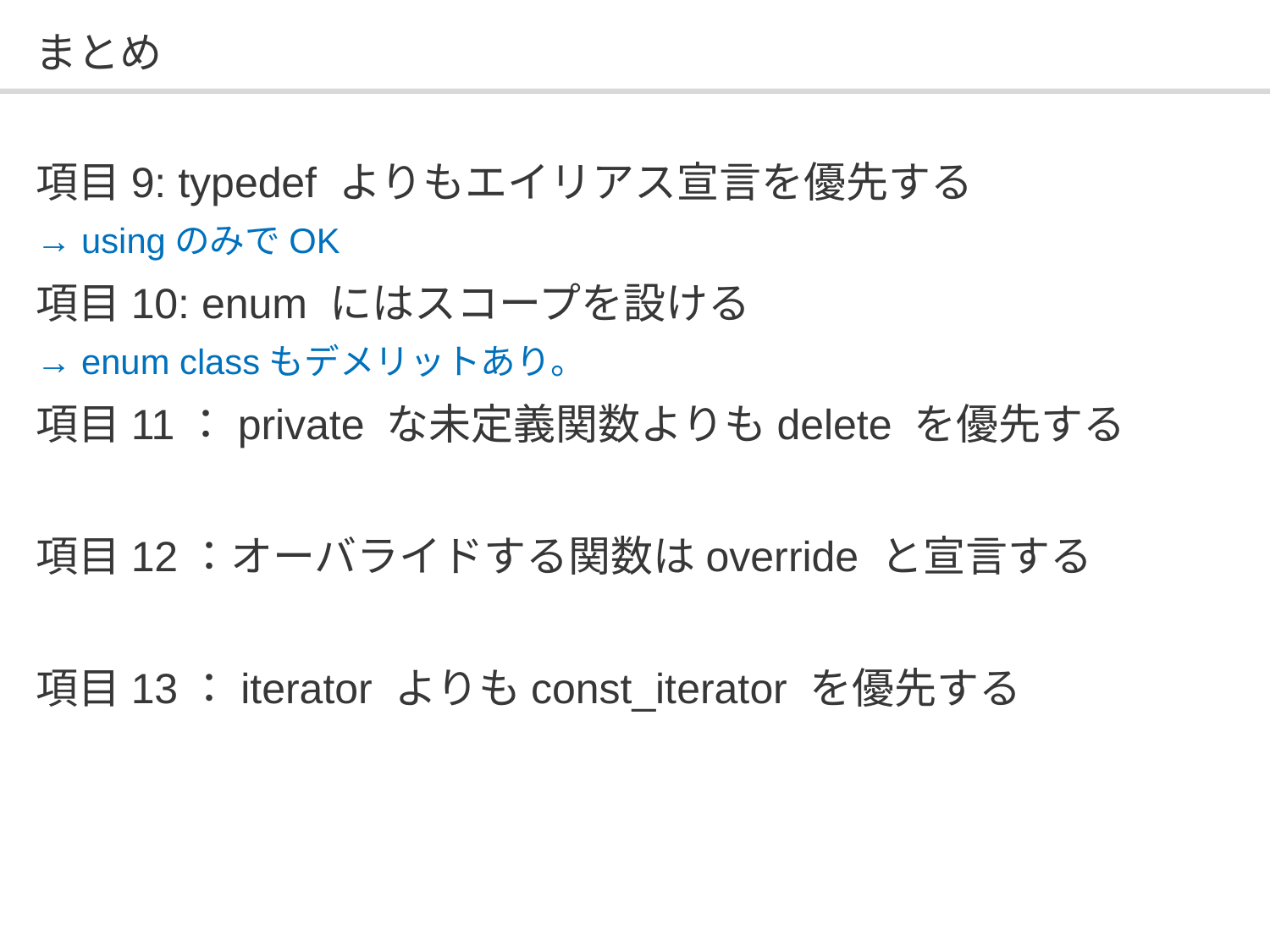

# まとめ
項目9: typedef よりもエイリアス宣言を優先する
→ usingのみでOK
項目10: enum にはスコープを設ける
→ enum classもデメリットあり。
項目11：private な未定義関数よりもdelete を優先する

項目12：オーバライドする関数はoverride と宣言する

項目13：iterator よりもconst_iterator を優先する